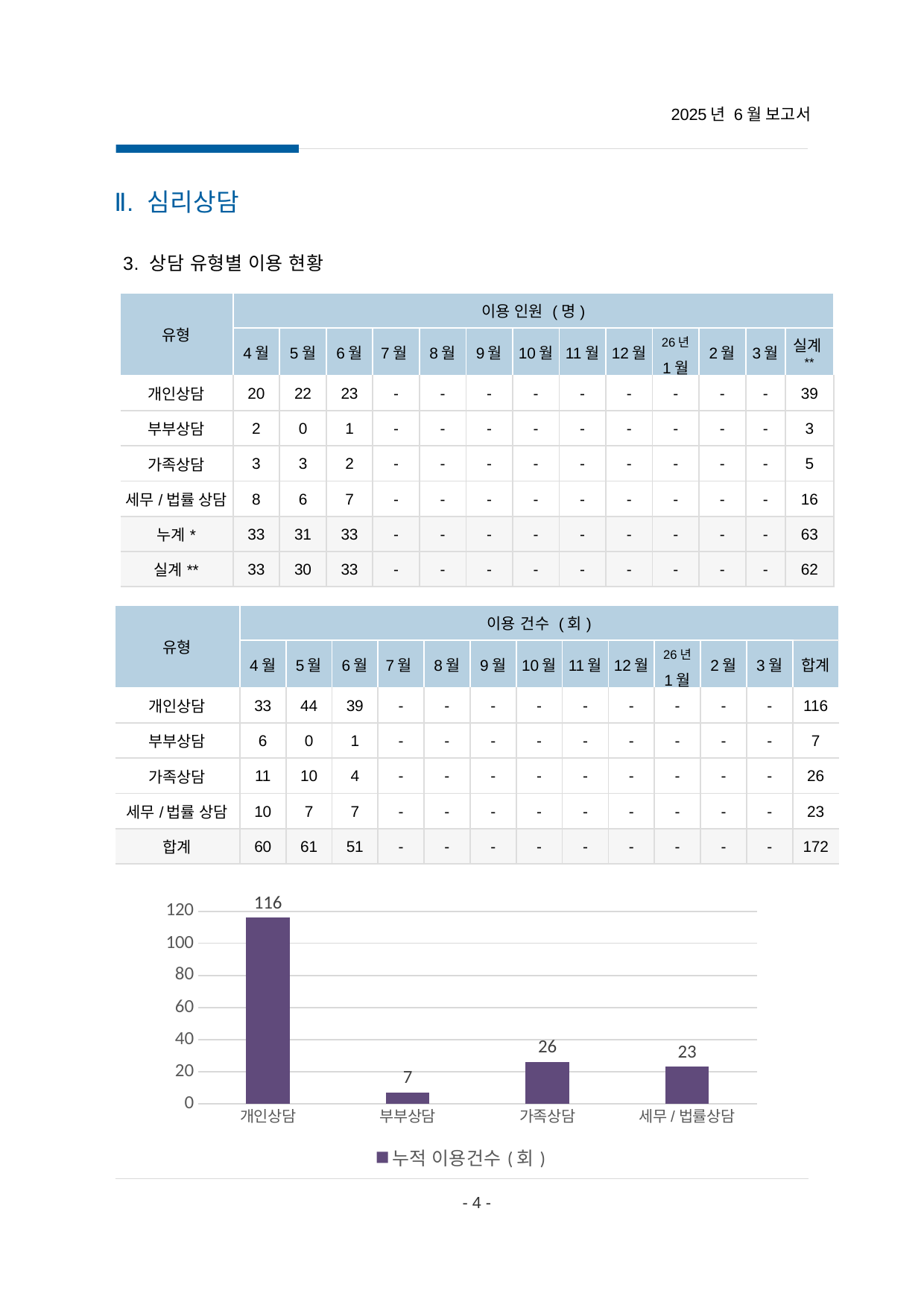

2025년 6월 보고서

Ⅱ. 심리상담
 3. 상담 유형별 이용 현황
| 유형 | 이용 인원 (명) |  |  |  |  |  |  |  |  |  |  |  |  |
| --- | --- | --- | --- | --- | --- | --- | --- | --- | --- | --- | --- | --- | --- |
|  | 4월 | 5월 | 6월 | 7월 | 8월 | 9월 | 10월 | 11월 | 12월 | 26년 1월 | 2월 | 3월 | 실계\*\* |
| 개인상담 | 20 | 22 | 23 | - | - | - | - | - | - | - | - | - | 39 |
| 부부상담 | 2 | 0 | 1 | - | - | - | - | - | - | - | - | - | 3 |
| 가족상담 | 3 | 3 | 2 | - | - | - | - | - | - | - | - | - | 5 |
| 세무/법률 상담 | 8 | 6 | 7 | - | - | - | - | - | - | - | - | - | 16 |
| 누계\* | 33 | 31 | 33 | - | - | - | - | - | - | - | - | - | 63 |
| 실계\*\* | 33 | 30 | 33 | - | - | - | - | - | - | - | - | - | 62 |
| 유형 | 이용 건수 (회) |  |  |  |  |  |  |  |  |  |  |  |  |
| --- | --- | --- | --- | --- | --- | --- | --- | --- | --- | --- | --- | --- | --- |
|  | 4월 | 5월 | 6월 | 7월 | 8월 | 9월 | 10월 | 11월 | 12월 | 26년 1월 | 2월 | 3월 | 합계 |
| 개인상담 | 33 | 44 | 39 | - | - | - | - | - | - | - | - | - | 116 |
| 부부상담 | 6 | 0 | 1 | - | - | - | - | - | - | - | - | - | 7 |
| 가족상담 | 11 | 10 | 4 | - | - | - | - | - | - | - | - | - | 26 |
| 세무/법률 상담 | 10 | 7 | 7 | - | - | - | - | - | - | - | - | - | 23 |
| 합계 | 60 | 61 | 51 | - | - | - | - | - | - | - | - | - | 172 |

### Chart

| Category | 누적 이용건수(회) |
|---|---|
| 개인상담 | 116.0 |
| 부부상담 | 7.0 |
| 가족상담 | 26.0 |
| 세무/법률상담 | 23.0 |
- 4 -